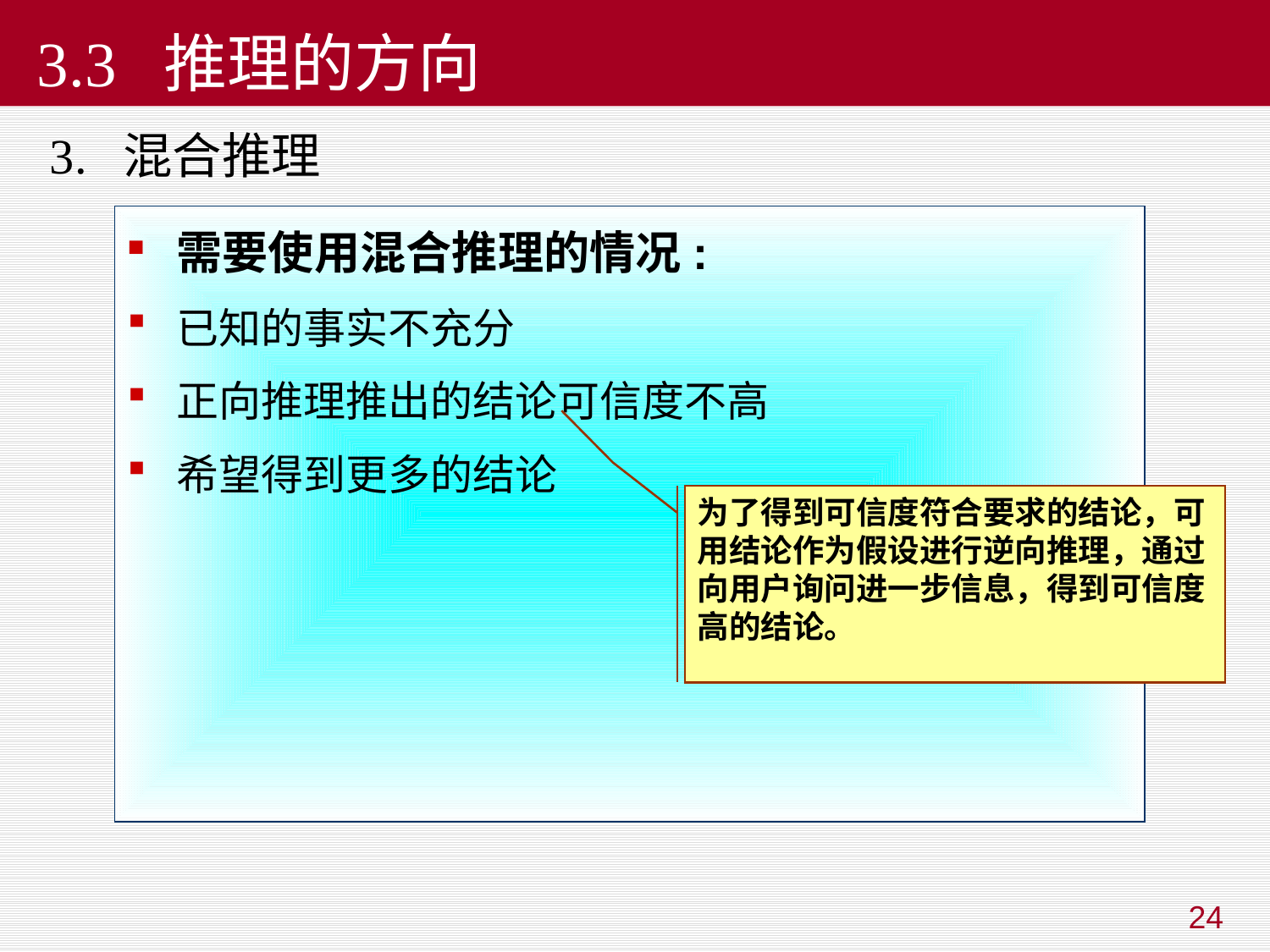

# 3.3  推理的方向
3.  混合推理
  需要使用混合推理的情况:
  已知的事实不充分
  正向推理推出的结论可信度不高
  希望得到更多的结论
为了得到可信度符合要求的结论，可用结论作为假设进行逆向推理，通过向用户询问进一步信息，得到可信度高的结论。

24